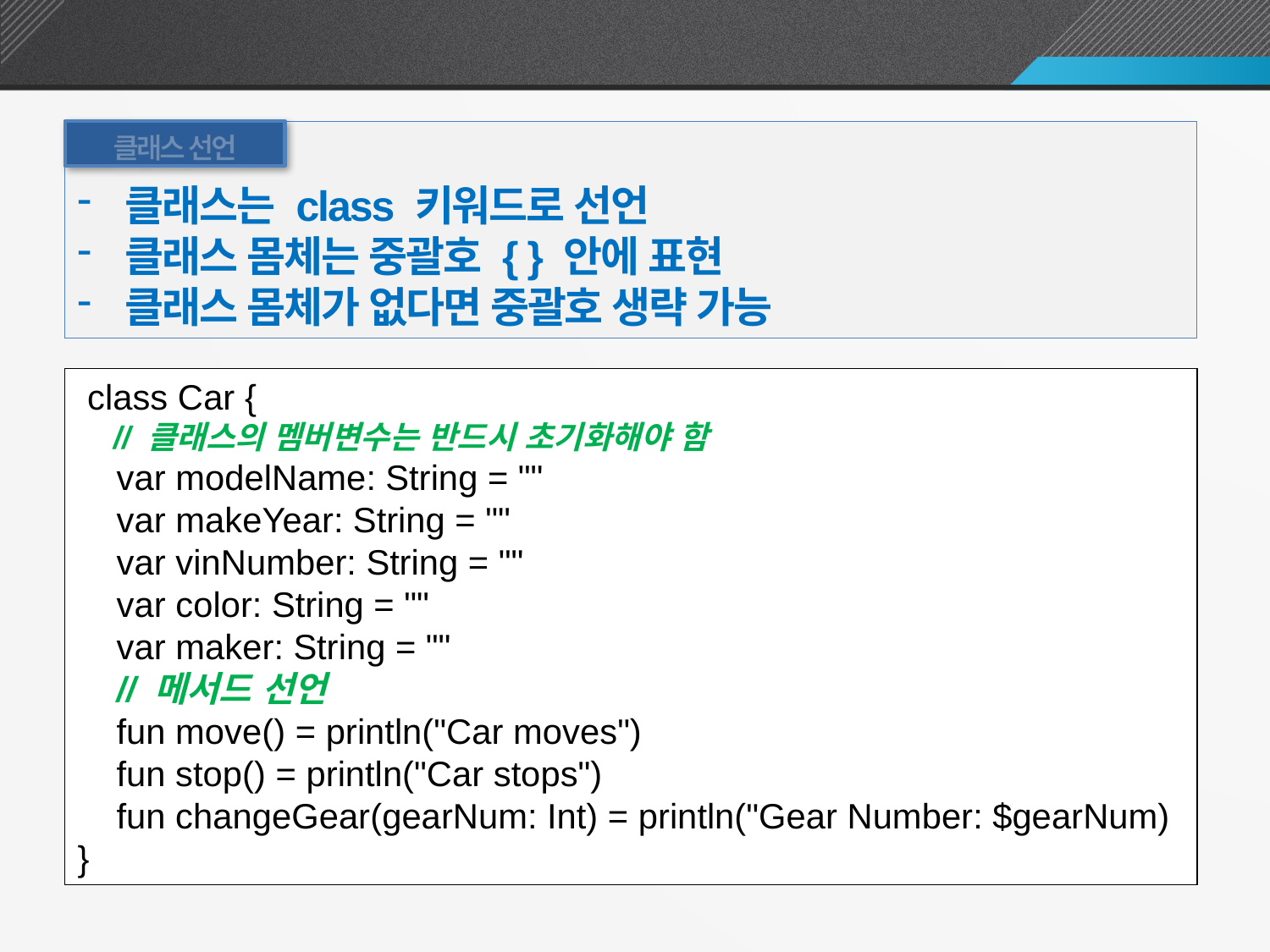

클래스 만들기
클래스 선언

클래스는 class 키워드로 선언
클래스 몸체는 중괄호 { } 안에 표현
클래스 몸체가 없다면 중괄호 생략 가능
 class Car {
    // 클래스의 멤버변수는 반드시 초기화해야 함
    var modelName: String = ""
    var makeYear: String = ""
    var vinNumber: String = ""
    var color: String = ""
    var maker: String = ""
    // 메서드 선언
    fun move() = println("Car moves")
    fun stop() = println("Car stops")
    fun changeGear(gearNum: Int) = println("Gear Number: $gearNum)
}